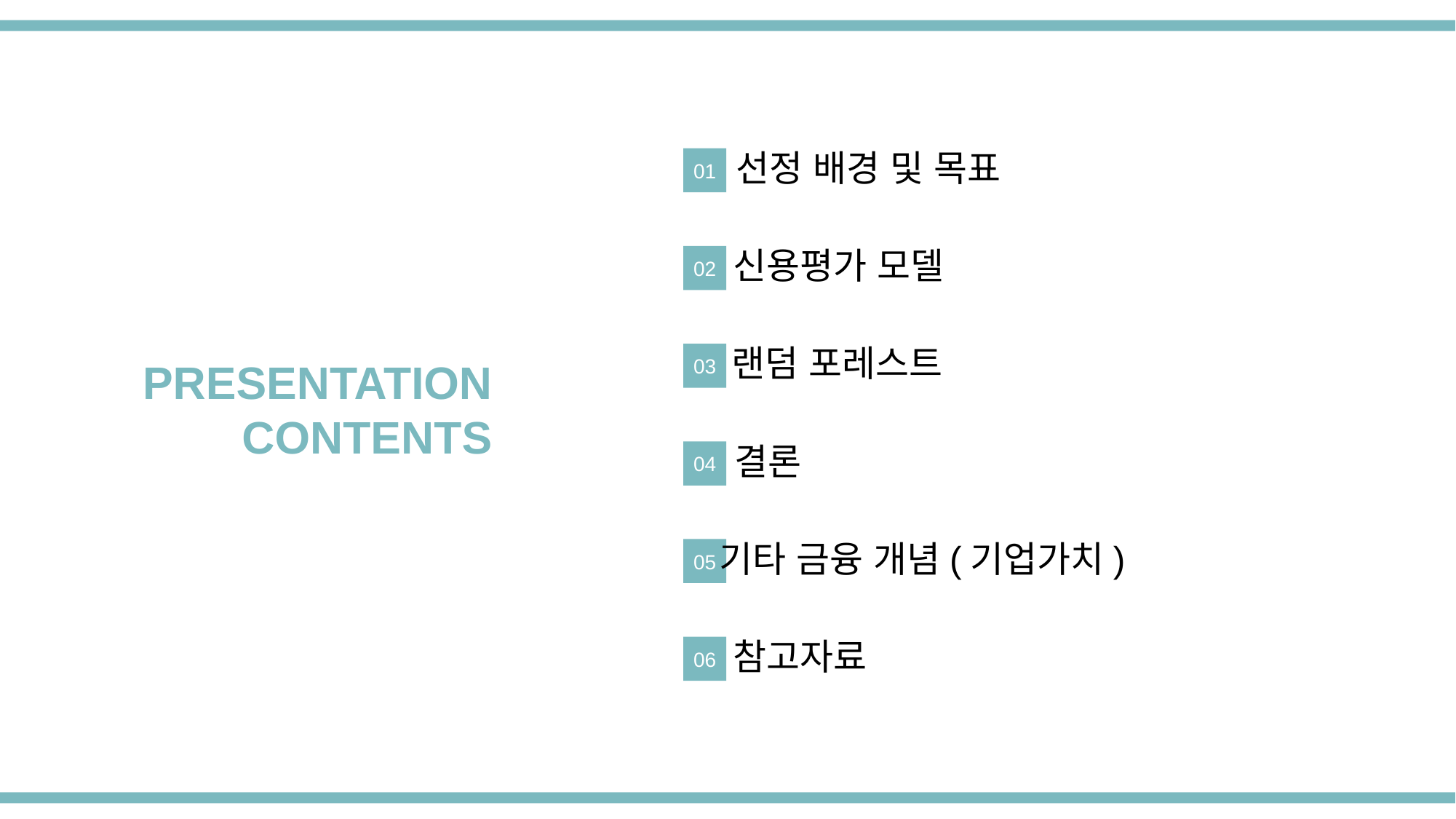

선정 배경 및 목표
01
신용평가 모델
02
랜덤 포레스트
03
PRESENTATION
CONTENTS
결론
04
기타 금융 개념(기업가치)
05
참고자료
06